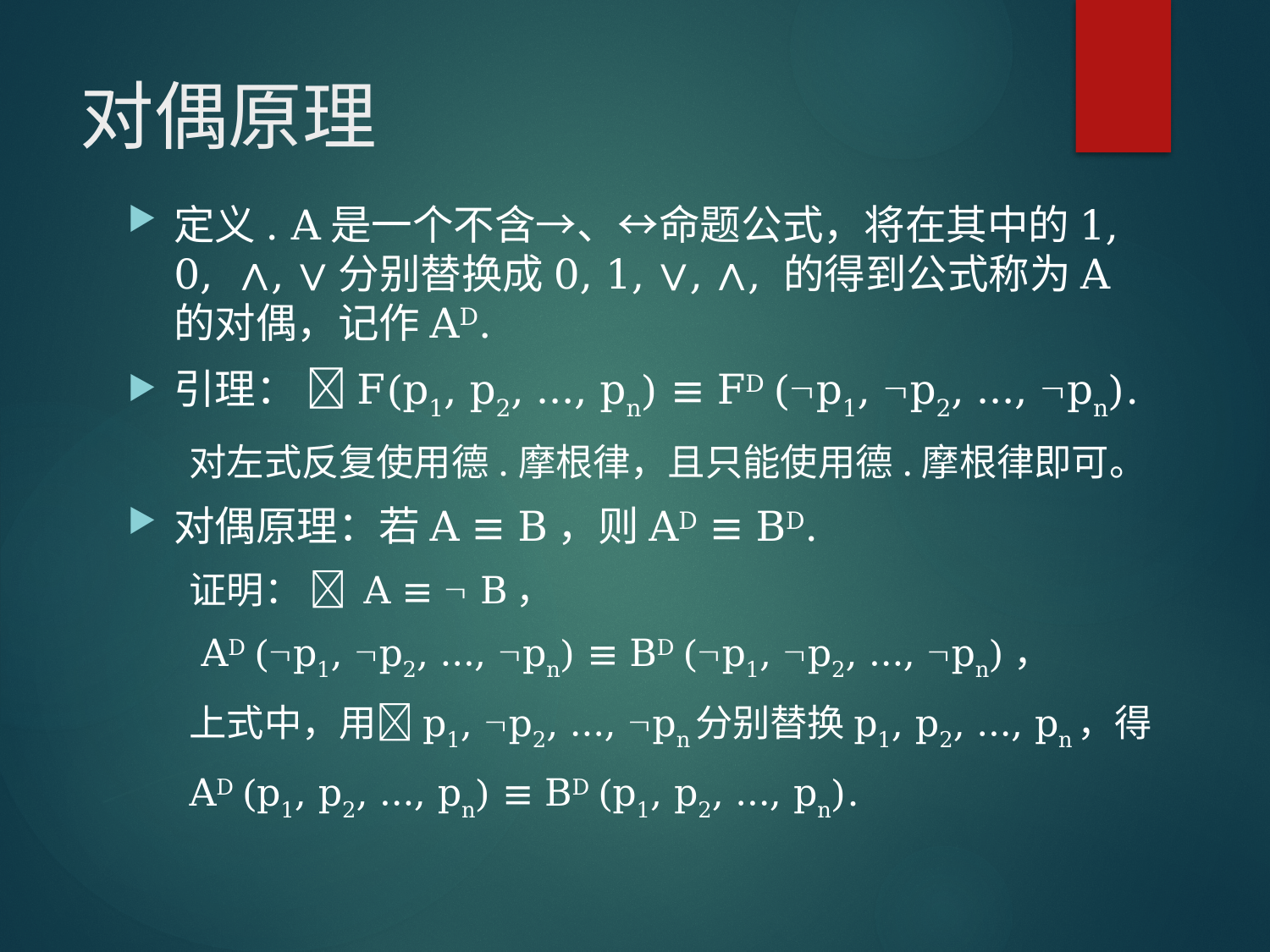

# 对偶原理
定义. A是一个不含→、↔命题公式，将在其中的1, 0,  ∧, ∨分别替换成0, 1, ∨, ∧, 的得到公式称为A的对偶，记作AD.
引理： ¬F(p1, p2, …, pn) ≡ FD (¬p1, ¬p2, …, ¬pn).
对左式反复使用德.摩根律，且只能使用德.摩根律即可。
对偶原理：若A ≡ B，则AD ≡ BD.
证明： ¬ A ≡ ¬ B，
	 AD (¬p1, ¬p2, …, ¬pn) ≡ BD (¬p1, ¬p2, …, ¬pn)，
	上式中，用¬p1, ¬p2, …, ¬pn分别替换p1, p2, …, pn，得
	AD (p1, p2, …, pn) ≡ BD (p1, p2, …, pn).